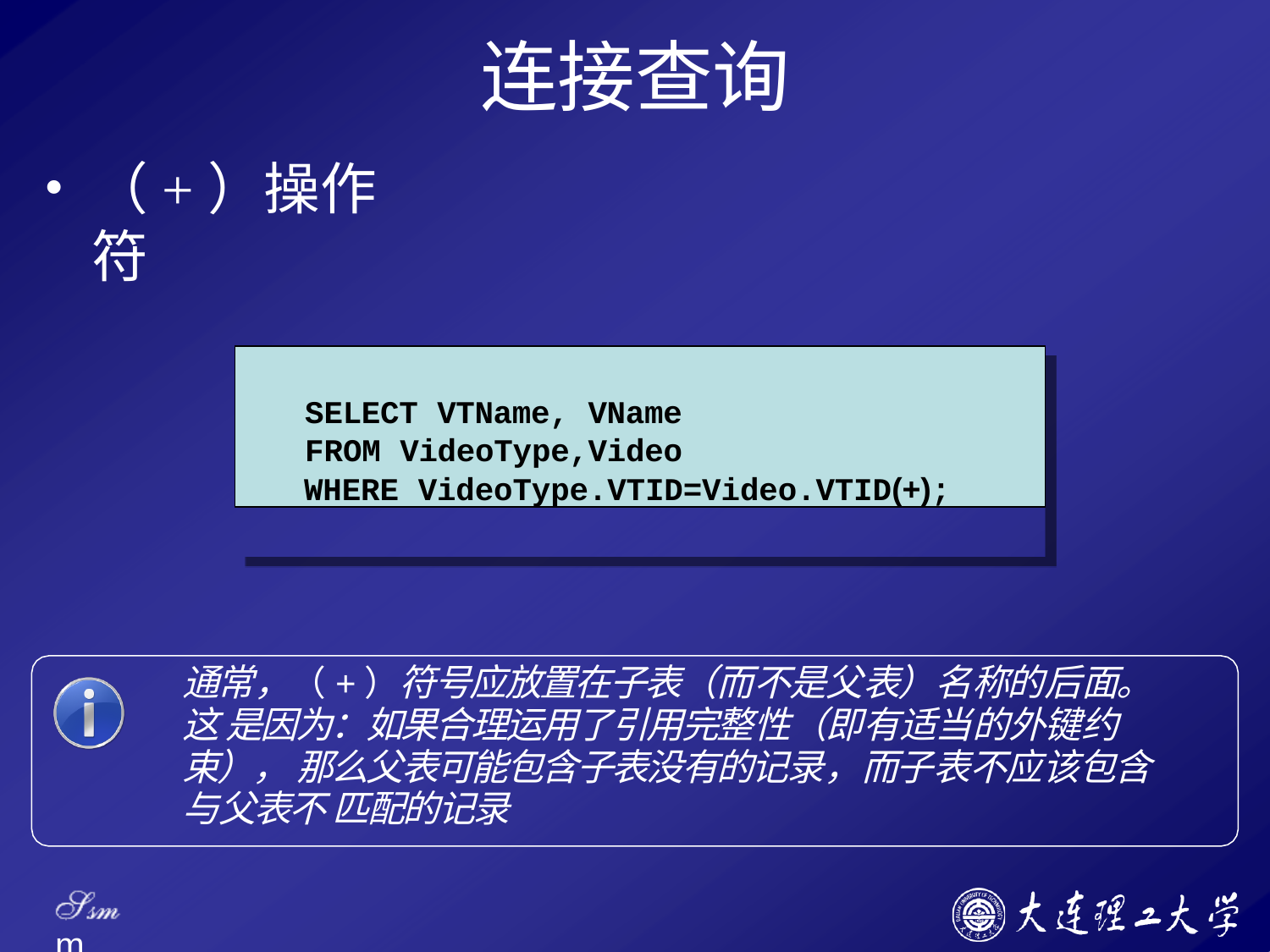

# 连接查询
（+）操作符

SELECT VTName, VName
FROM VideoType,Video
WHERE VideoType.VTID=Video.VTID(+);

通常，（+）符号应放置在子表（而不是父表）名称的后面。这 是因为：如果合理运用了引用完整性（即有适当的外键约束）， 那么父表可能包含子表没有的记录，而子表不应该包含与父表不 匹配的记录

Ssm